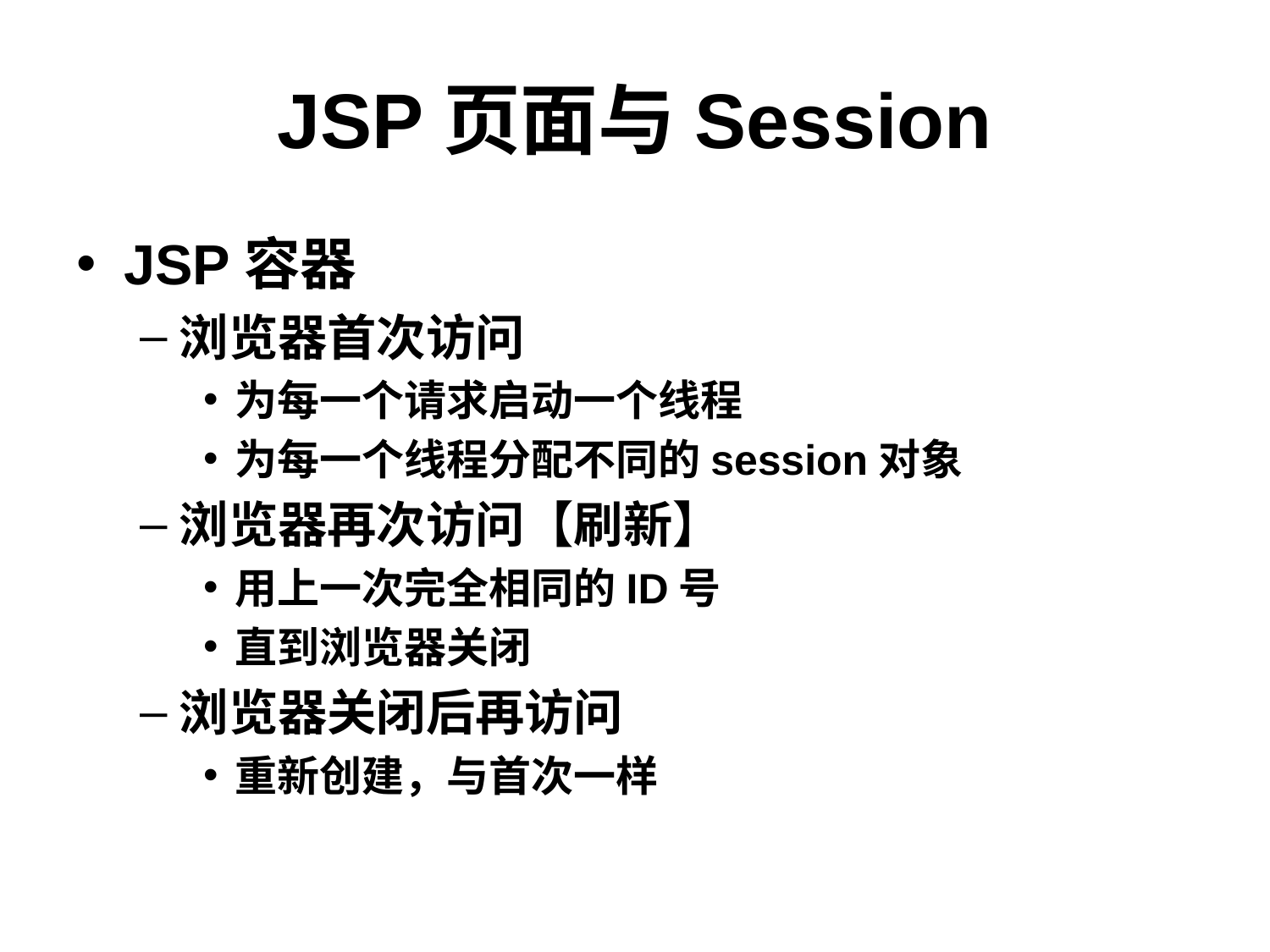

# JSP页面与Session
JSP容器
浏览器首次访问
为每一个请求启动一个线程
为每一个线程分配不同的session对象
浏览器再次访问【刷新】
用上一次完全相同的ID号
直到浏览器关闭
浏览器关闭后再访问
重新创建，与首次一样